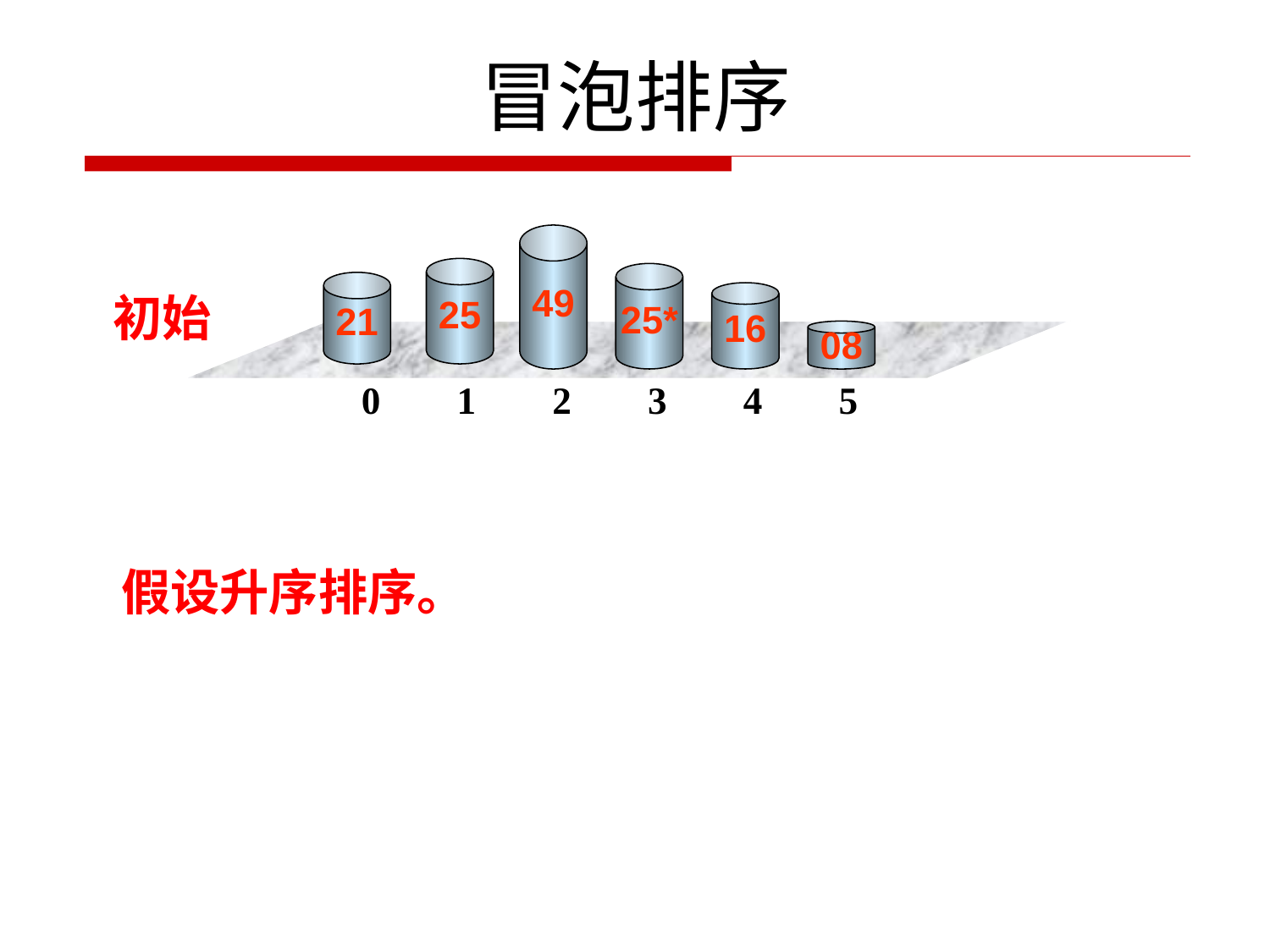

冒泡排序
49
25*
16
初始

08
0        1        2        3        4        5
25
21
假设升序排序。